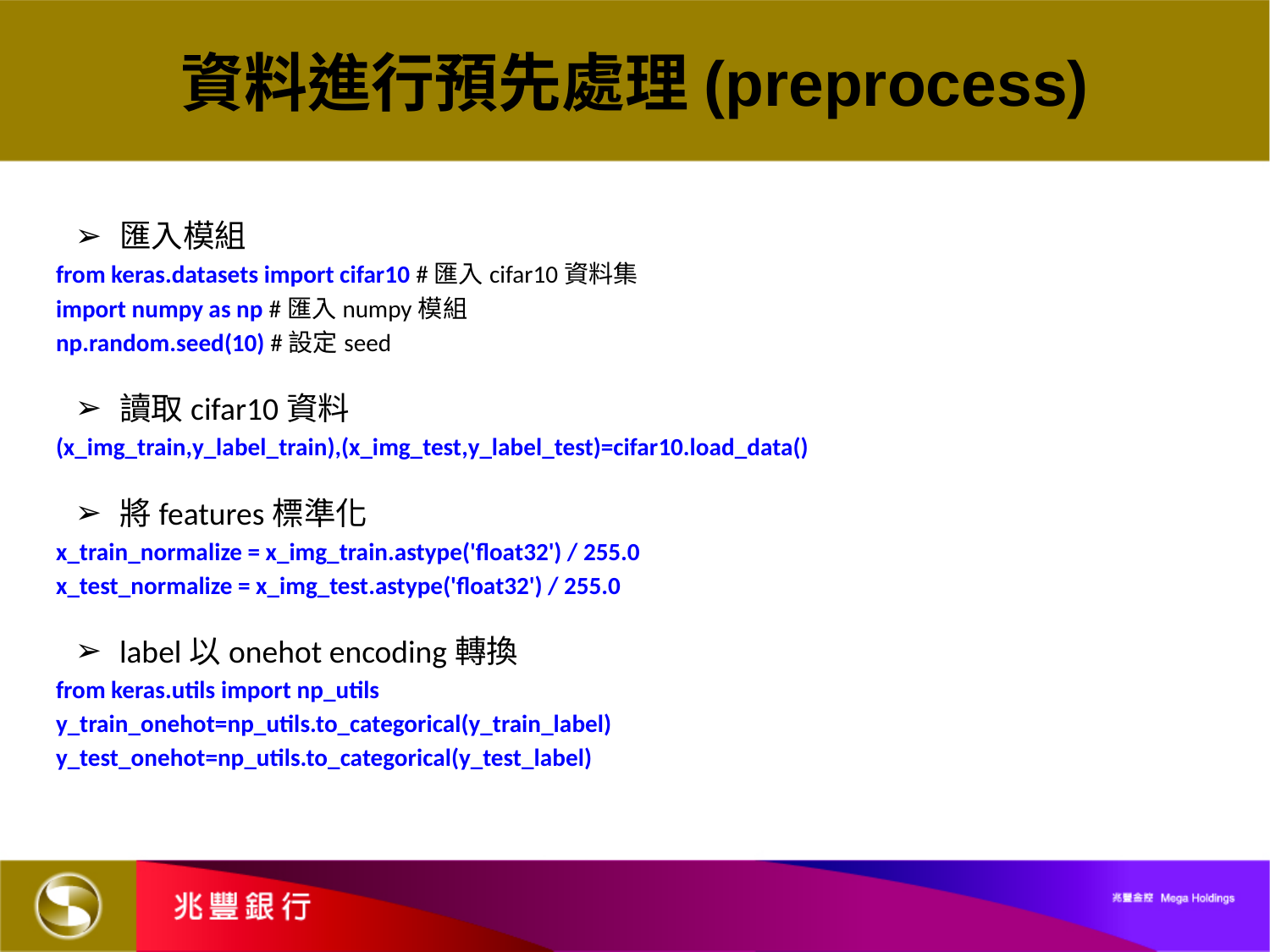

# 資料進行預先處理(preprocess)
匯入模組
from keras.datasets import cifar10 #匯入cifar10資料集
import numpy as np #匯入numpy模組
np.random.seed(10) #設定seed

讀取cifar10資料
(x_img_train,y_label_train),(x_img_test,y_label_test)=cifar10.load_data()

將features標準化
x_train_normalize = x_img_train.astype('float32') / 255.0
x_test_normalize = x_img_test.astype('float32') / 255.0

label以onehot encoding轉換
from keras.utils import np_utils
y_train_onehot=np_utils.to_categorical(y_train_label)
y_test_onehot=np_utils.to_categorical(y_test_label)